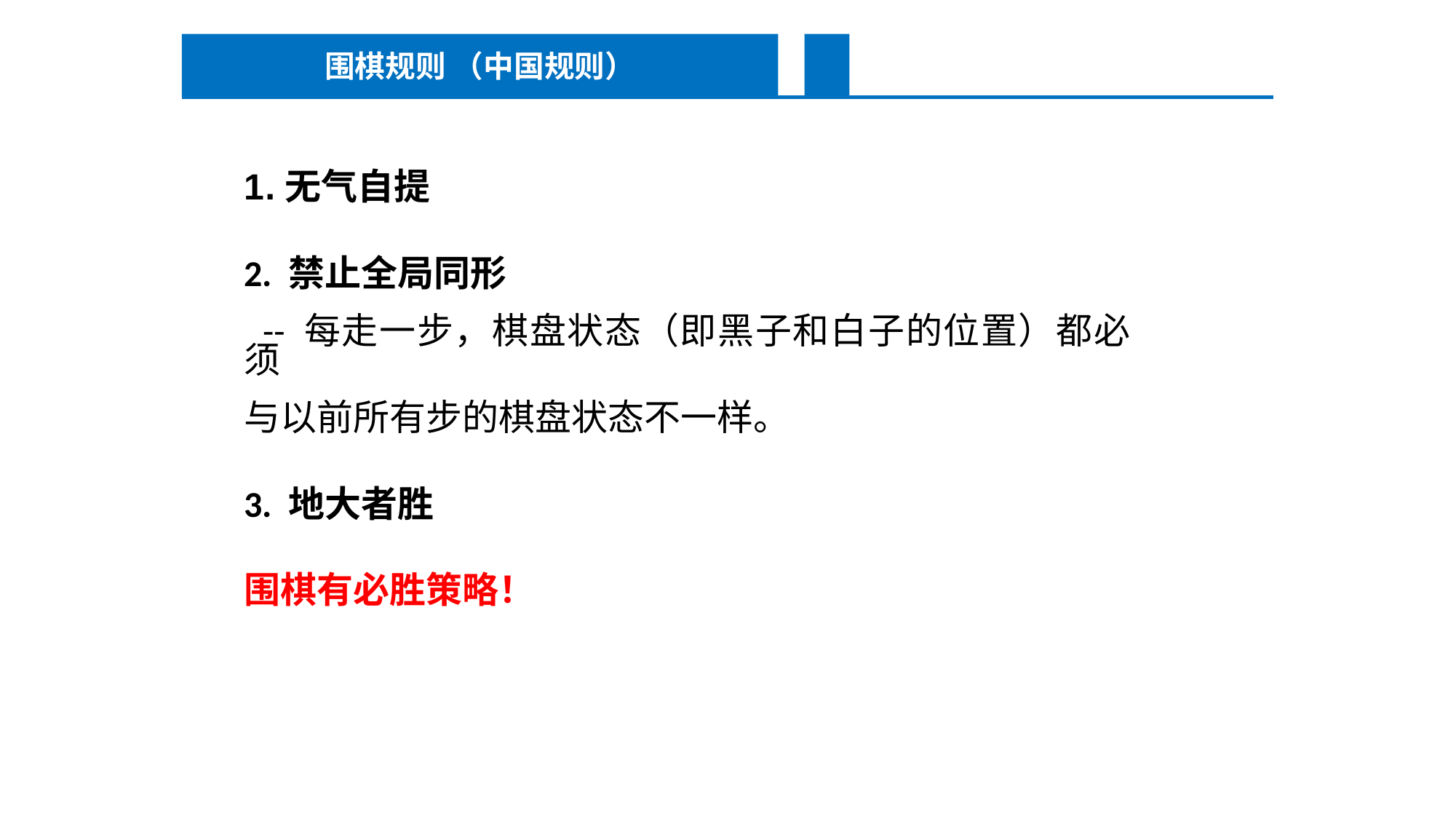

围棋规则 （中国规则）

无气自提

2. 禁止全局同形

  -- 每走一步，棋盘状态（即黑子和白子的位置）都必须

与以前所有步的棋盘状态不一样。

3. 地大者胜

围棋有必胜策略！